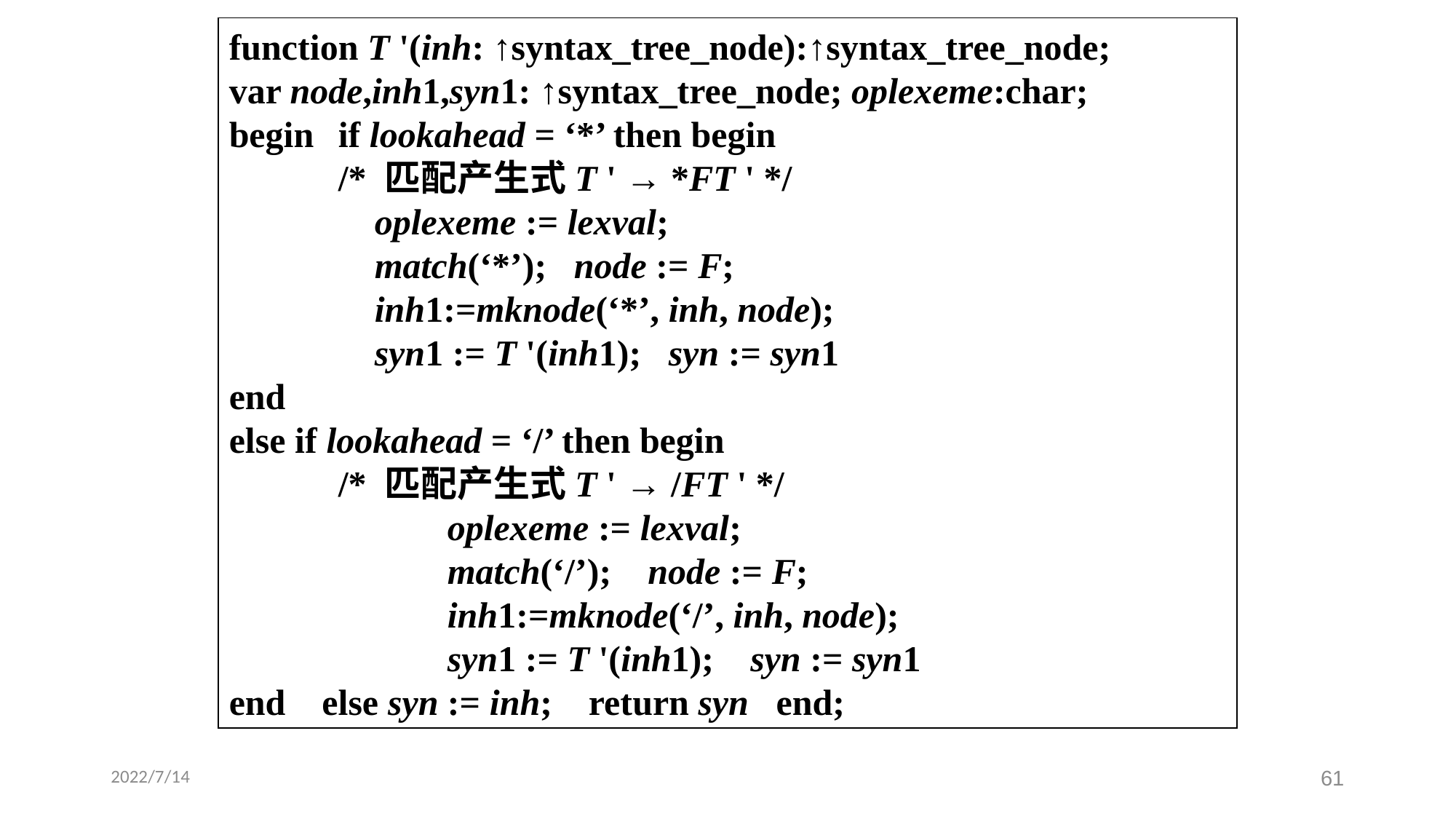

function T '(inh: ↑syntax_tree_node):↑syntax_tree_node;
var node,inh1,syn1: ↑syntax_tree_node; oplexeme:char;
begin	if lookahead = ‘*’ then begin
	/* 匹配产生式T ' → *FT ' */
	    oplexeme := lexval;
	    match(‘*’);   node := F;
	    inh1:=mknode(‘*’, inh, node);
	    syn1 := T '(inh1);   syn := syn1
end
else if lookahead = ‘/’ then begin
	/* 匹配产生式T ' → /FT ' */
		oplexeme := lexval;
		match(‘/’);    node := F;
		inh1:=mknode(‘/’, inh, node);
                        syn1 := T '(inh1);    syn := syn1
end    else syn := inh;    return syn   end;
2022/7/14
61